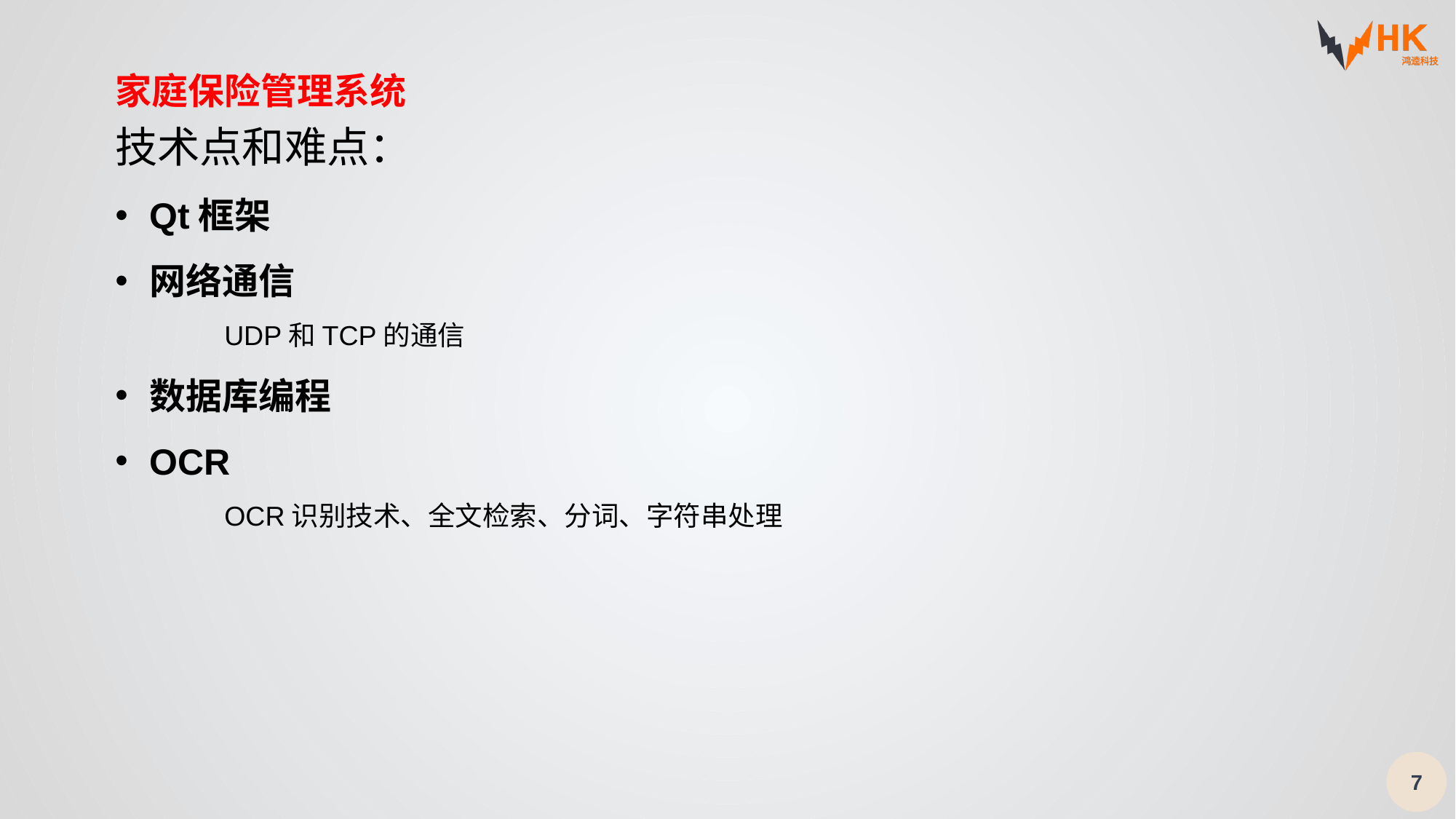

家庭保险管理系统
技术点和难点：
Qt框架
网络通信
	UDP和TCP的通信
数据库编程
OCR
	OCR识别技术、全文检索、分词、字符串处理